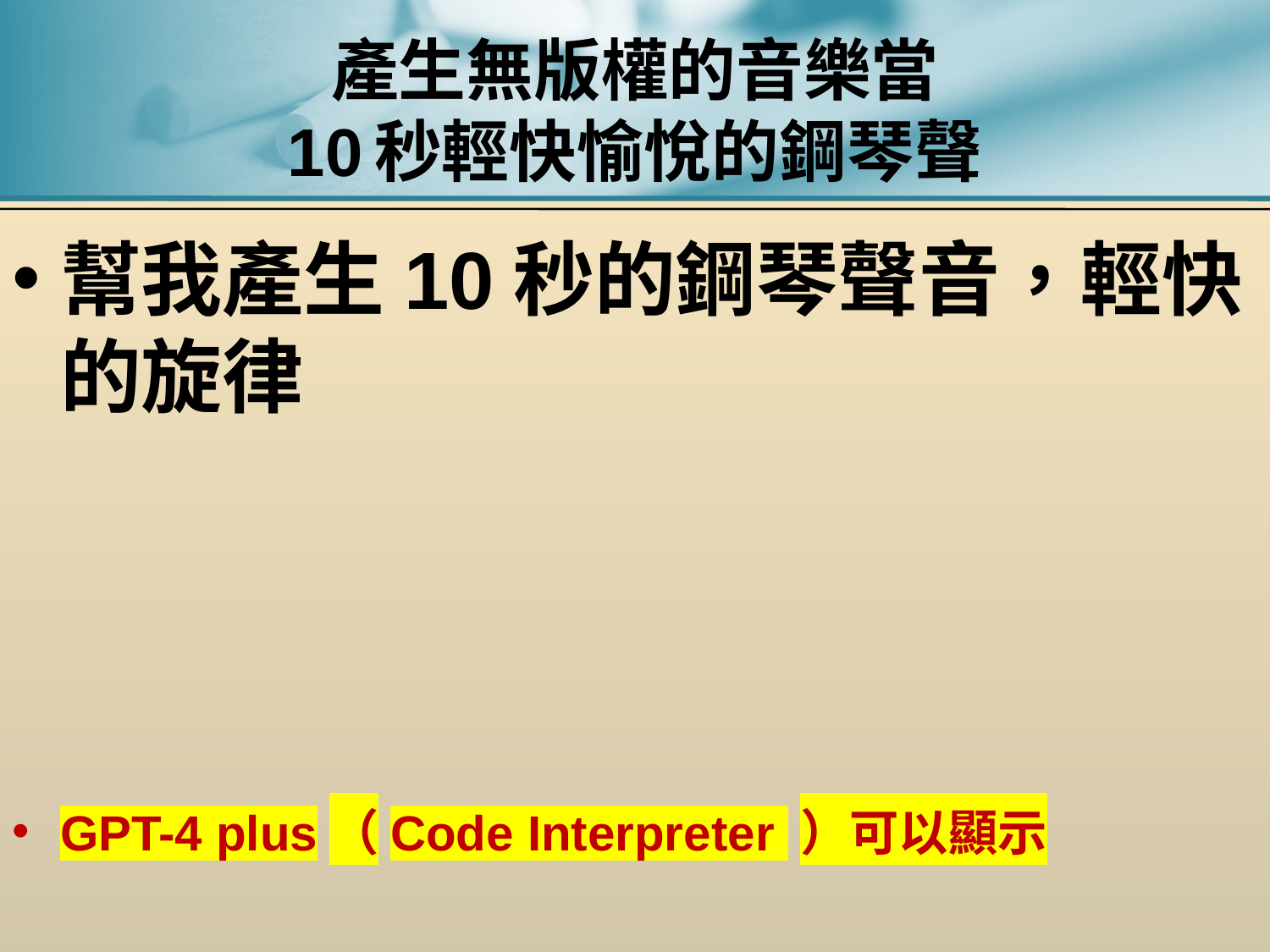

# 產生無版權的音樂當 10秒輕快愉悅的鋼琴聲
幫我產生10秒的鋼琴聲音，輕快的旋律

GPT-4 plus（Code Interpreter ）可以顯示